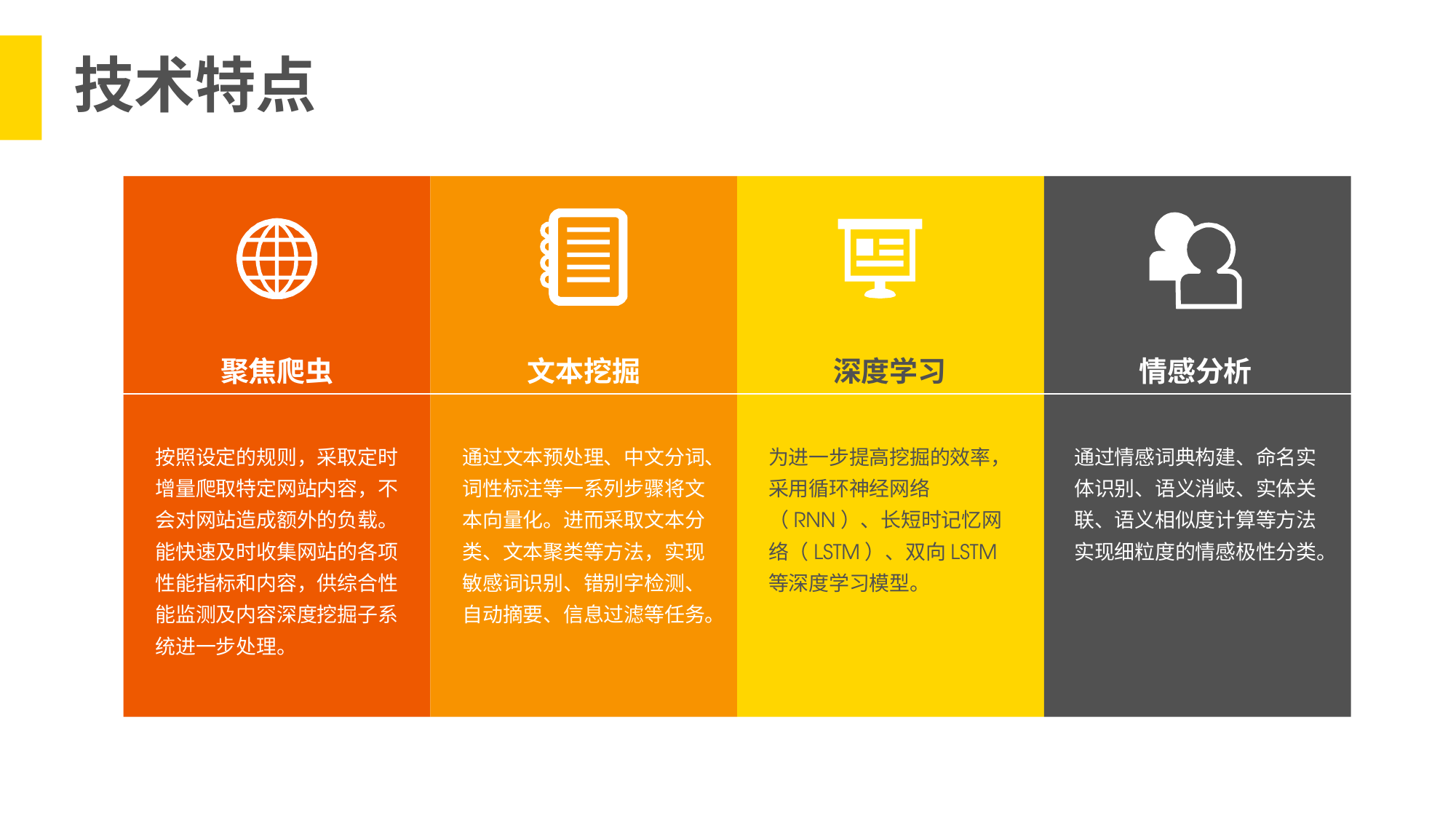

技术特点

聚焦爬虫

按照设定的规则，采取定时增量爬取特定网站内容，不会对网站造成额外的负载。能快速及时收集网站的各项性能指标和内容，供综合性能监测及内容深度挖掘子系统进一步处理。
文本挖掘

通过文本预处理、中文分词、词性标注等一系列步骤将文本向量化。进而采取文本分类、文本聚类等方法，实现敏感词识别、错别字检测、自动摘要、信息过滤等任务。
深度学习

为进一步提高挖掘的效率，采用循环神经网络（RNN）、长短时记忆网络（LSTM）、双向LSTM等深度学习模型。
情感分析

通过情感词典构建、命名实体识别、语义消岐、实体关联、语义相似度计算等方法实现细粒度的情感极性分类。